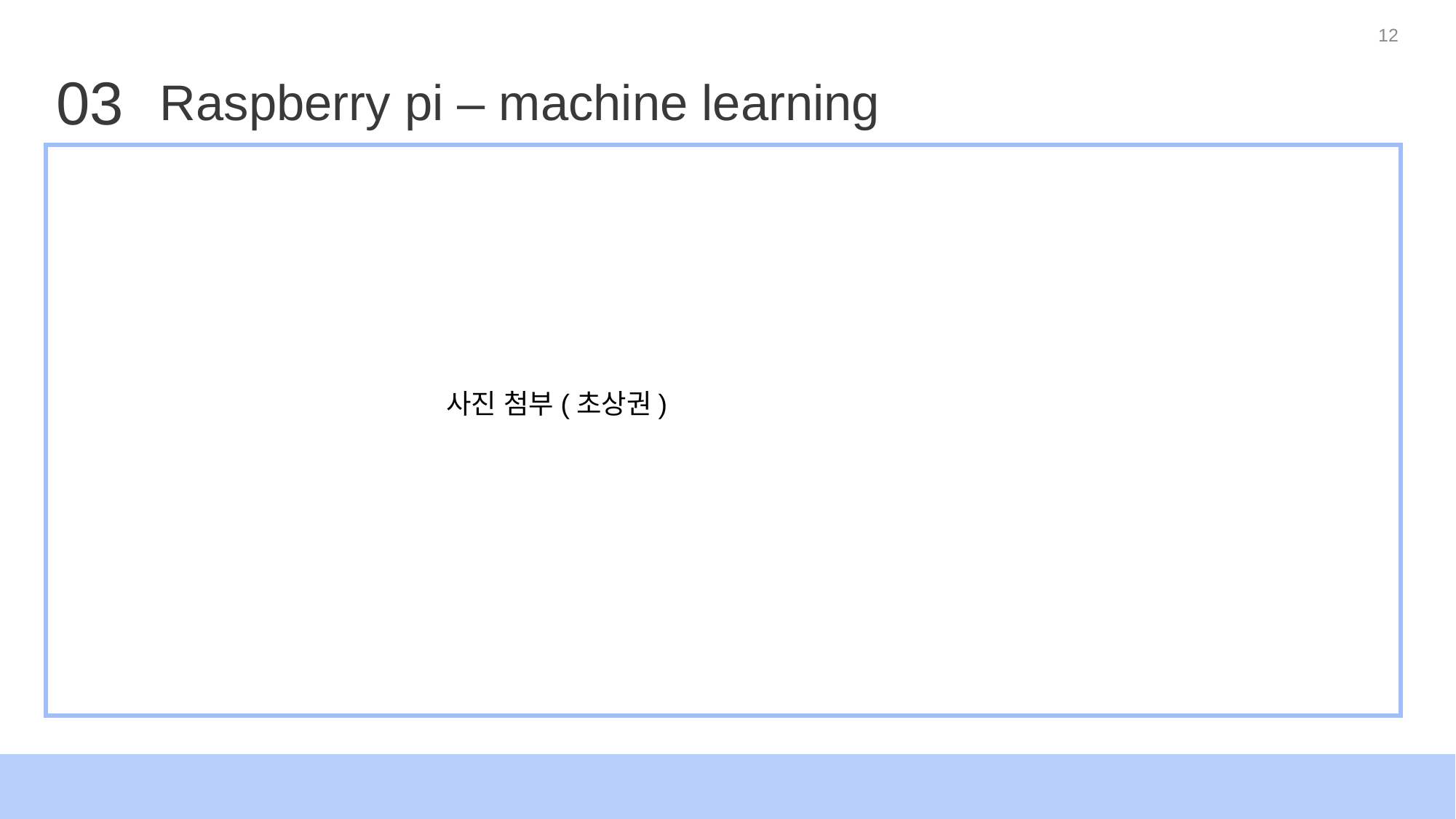

12
03
Raspberry pi – machine learning

사진 첨부(초상권)